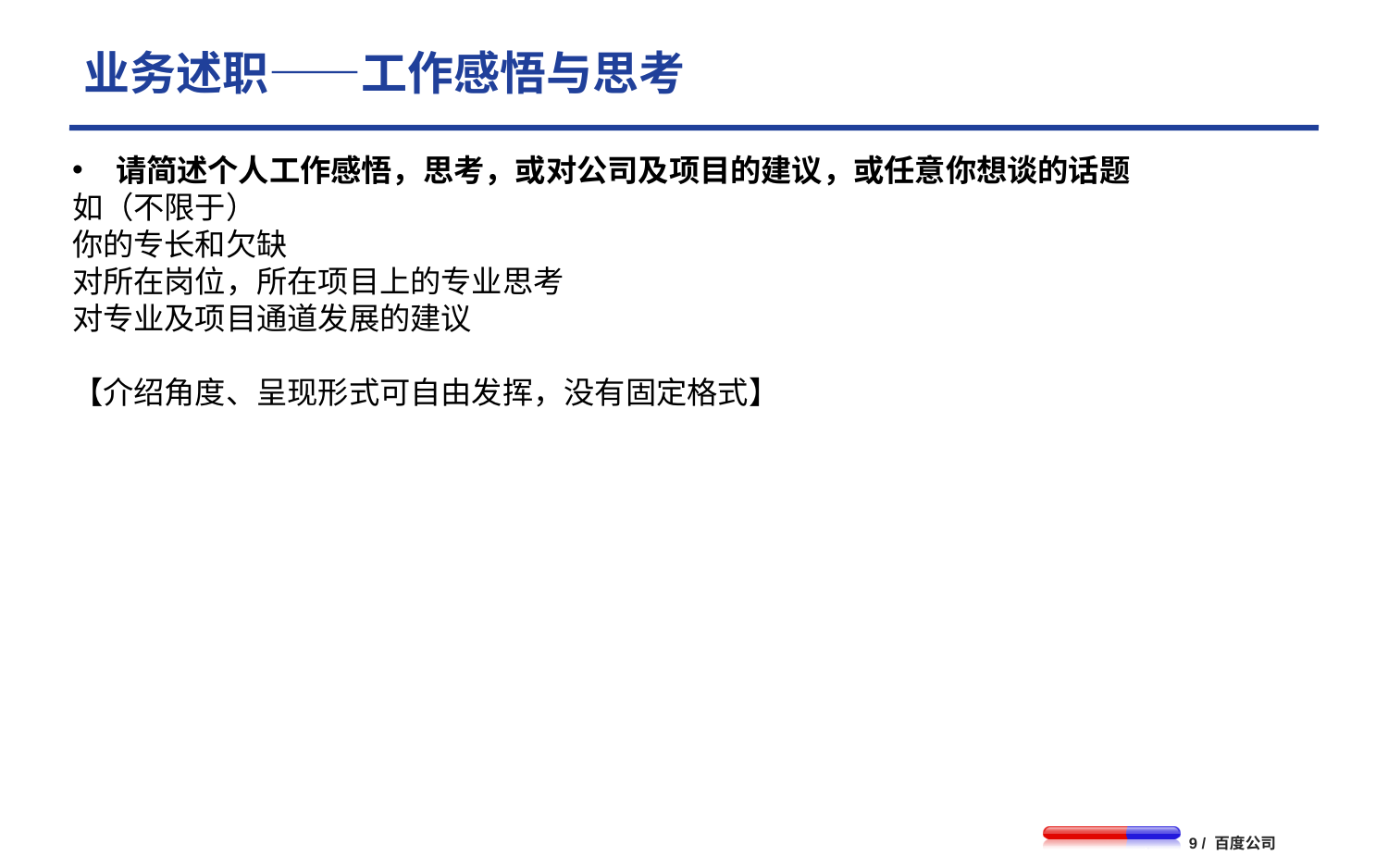

# 业务述职——工作感悟与思考
请简述个人工作感悟，思考，或对公司及项目的建议，或任意你想谈的话题
如（不限于）
你的专长和欠缺
对所在岗位，所在项目上的专业思考
对专业及项目通道发展的建议

【介绍角度、呈现形式可自由发挥，没有固定格式】